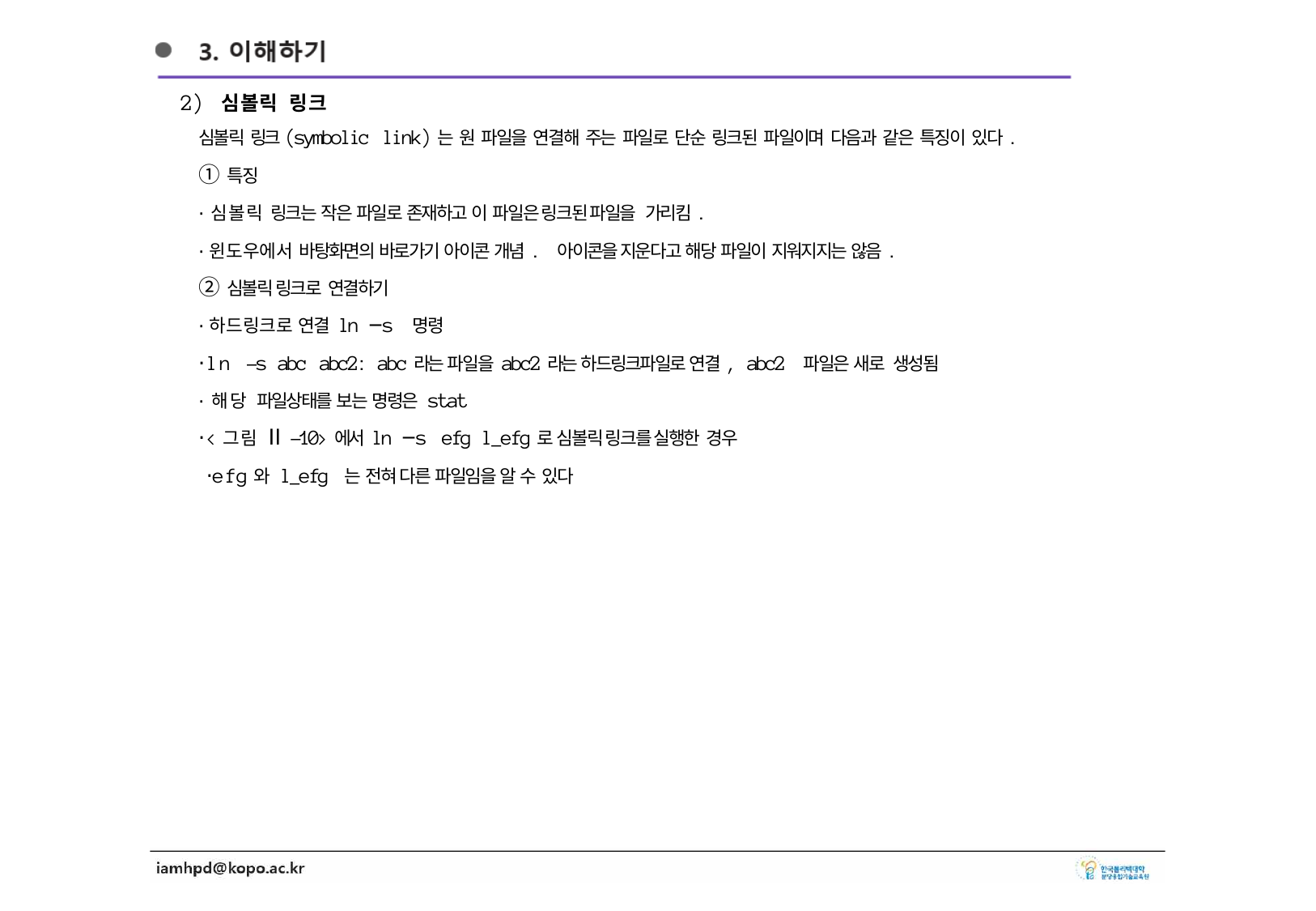

2) 심볼릭 링크
심볼릭 링크(symbolic link)는 원 파일을 연결해 주는 파일로 단순 링크된 파일이며 다음과 같은 특징이 있다.
① 특징
∙심볼릭 링크는 작은 파일로 존재하고 이 파일은 링크된 파일을 가리킴.
∙윈도우에서 바탕화면의 바로가기 아이콘 개념. 아이콘을 지운다고 해당 파일이 지워지지는 않음.
② 심볼릭 링크로 연결하기
∙하드링크로 연결 ln –s 명령
∙ln -s abc abc2: abc라는 파일을 abc2라는 하드링크파일로 연결, abc2 파일은 새로 생성됨
∙해당 파일상태를 보는 명령은 stat
∙<그림 Ⅱ-10>에서 ln –s efg l_efg로 심볼릭 링크를 실행한 경우
∙efg와 l_efg 는 전혀 다른 파일임을 알 수 있다